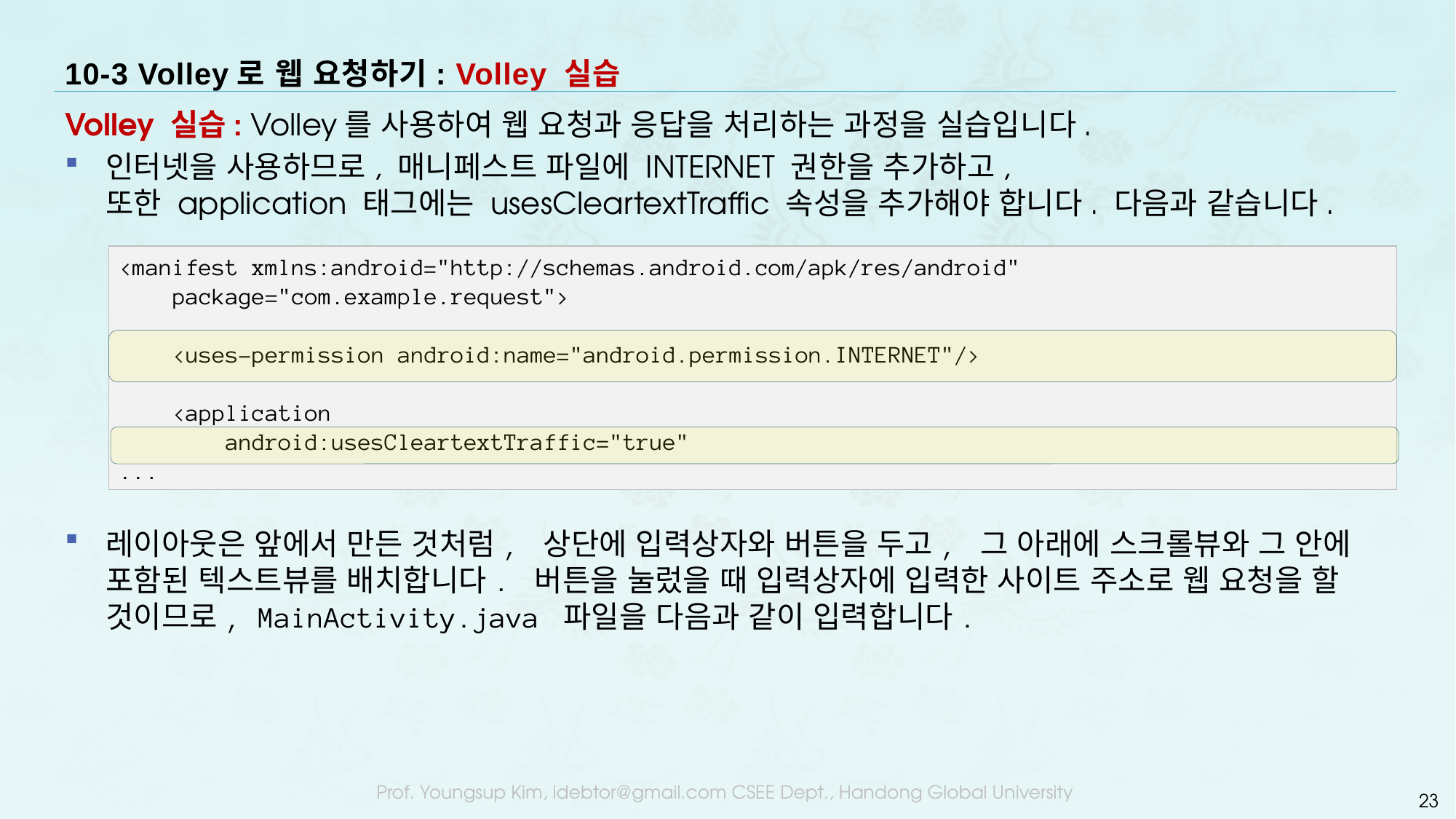

# 10-3 Volley로 웹 요청하기: Volley 실습
Volley 실습: Volley를 사용하여 웹 요청과 응답을 처리하는 과정을 실습입니다.
인터넷을 사용하므로, 매니페스트 파일에 INTERNET 권한을 추가하고,
또한 application 태그에는 usesCleartextTraffic 속성을 추가해야 합니다. 다음과 같습니다.

레이아웃은 앞에서 만든 것처럼, 상단에 입력상자와 버튼을 두고, 그 아래에 스크롤뷰와 그 안에 포함된 텍스트뷰를 배치합니다. 버튼을 눌렀을 때 입력상자에 입력한 사이트 주소로 웹 요청을 할 것이므로, MainActivity.java 파일을 다음과 같이 입력합니다.
<manifest xmlns:android="http://schemas.android.com/apk/res/android"
    package="com.example.request">

    <uses-permission android:name="android.permission.INTERNET"/>

    <application
        android:usesCleartextTraffic="true"
...

23